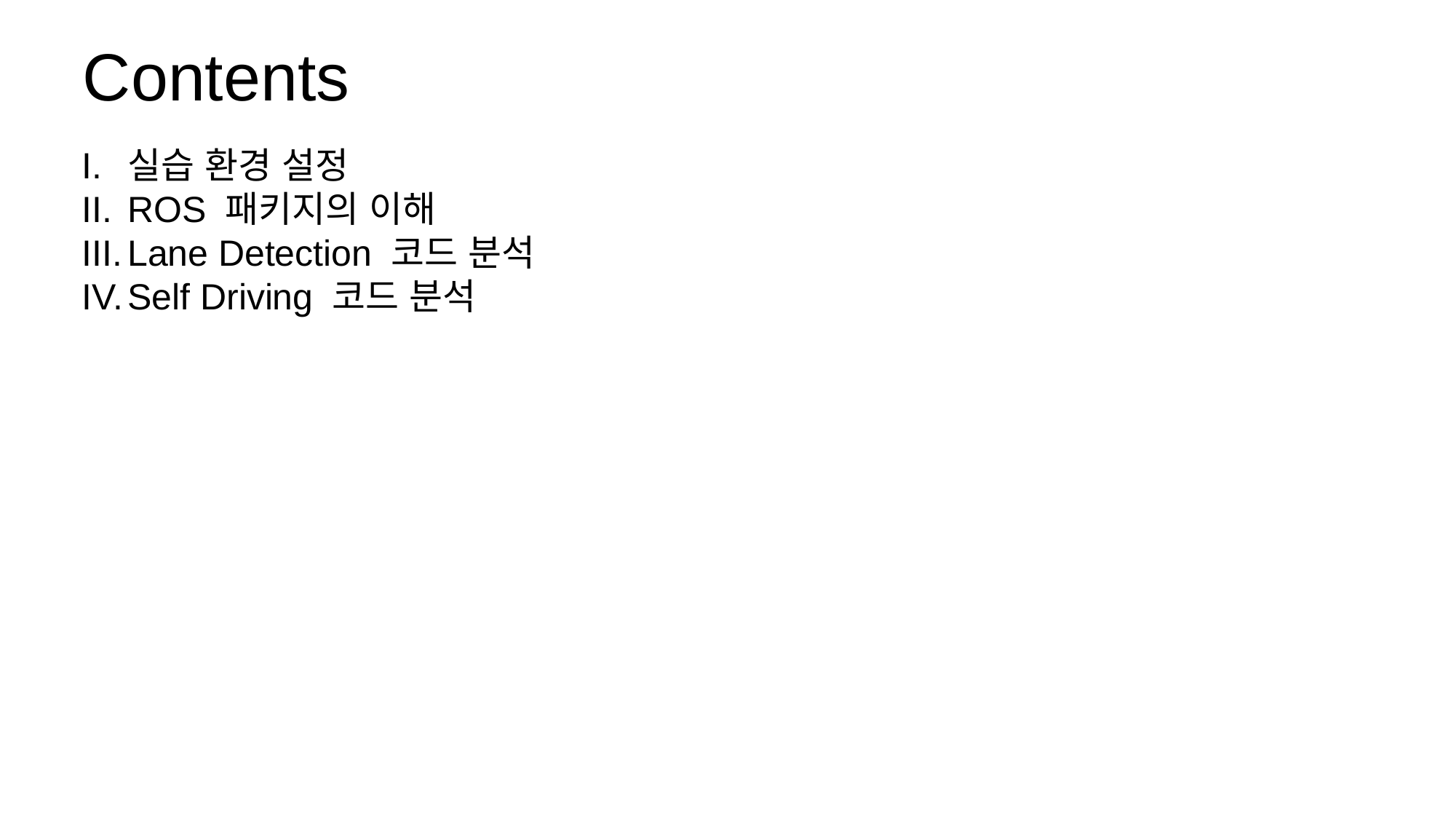

# Contents
실습 환경 설정
ROS 패키지의 이해
Lane Detection 코드 분석
Self Driving 코드 분석